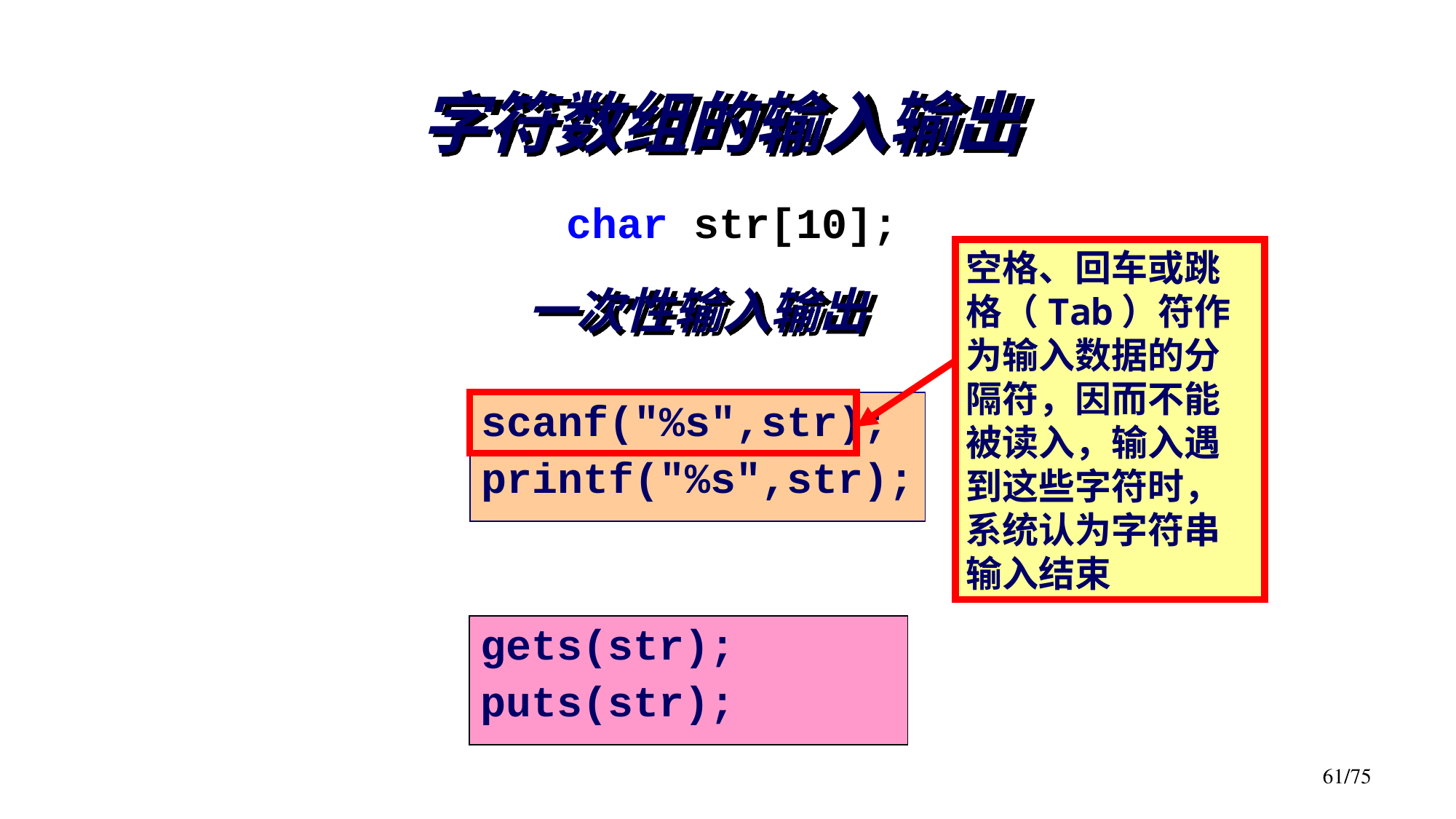

字符数组的输入输出
char str[10];
空格、回车或跳格（Tab）符作为输入数据的分隔符，因而不能被读入，输入遇到这些字符时，系统认为字符串输入结束

一次性输入输出

scanf("%s",str);
printf("%s",str);
gets(str);
puts(str);